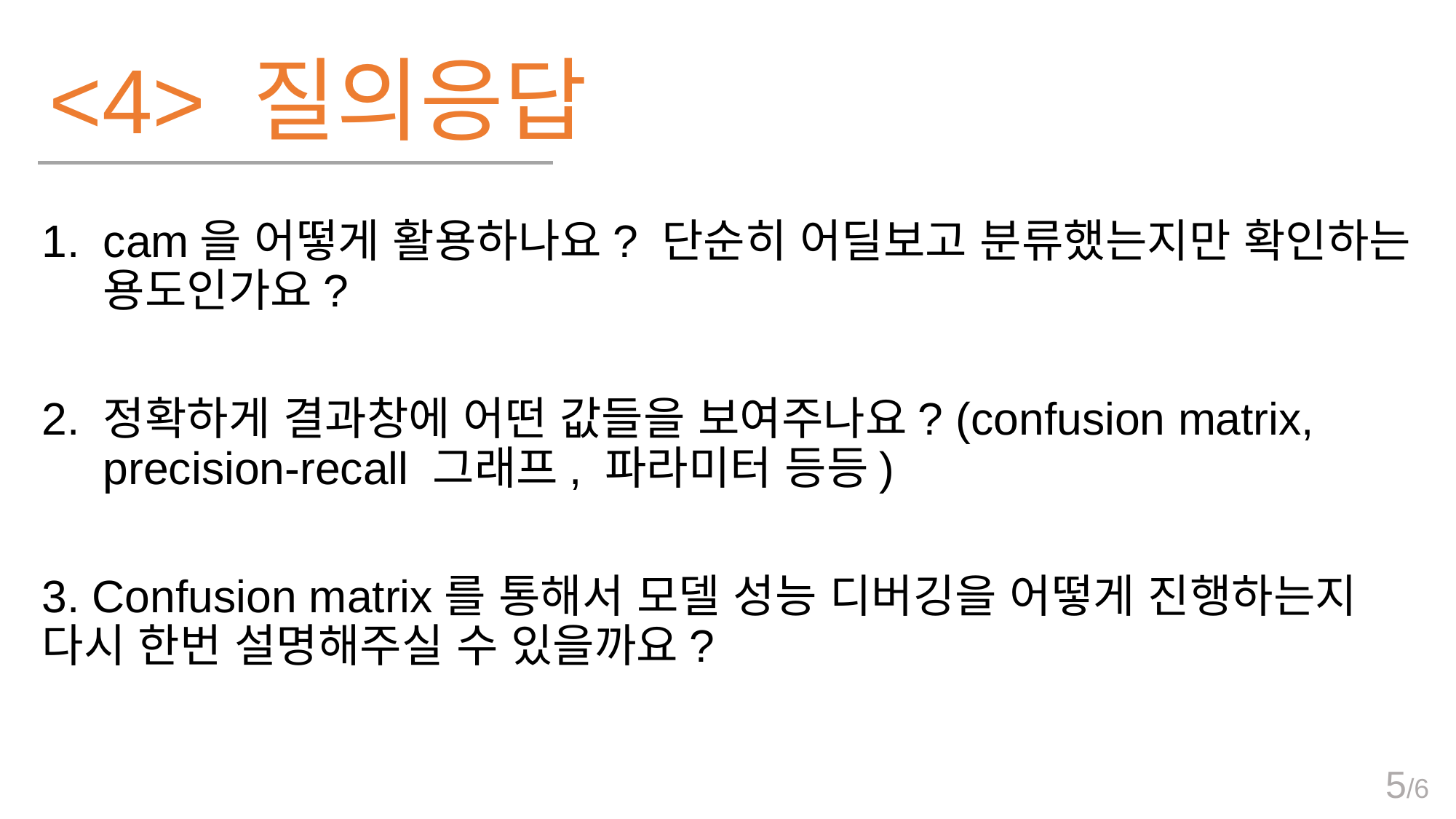

# <4> 질의응답
cam을 어떻게 활용하나요? 단순히 어딜보고 분류했는지만 확인하는 용도인가요?

정확하게 결과창에 어떤 값들을 보여주나요? (confusion matrix, precision-recall 그래프, 파라미터 등등)

3. Confusion matrix를 통해서 모델 성능 디버깅을 어떻게 진행하는지 다시 한번 설명해주실 수 있을까요?
5/6